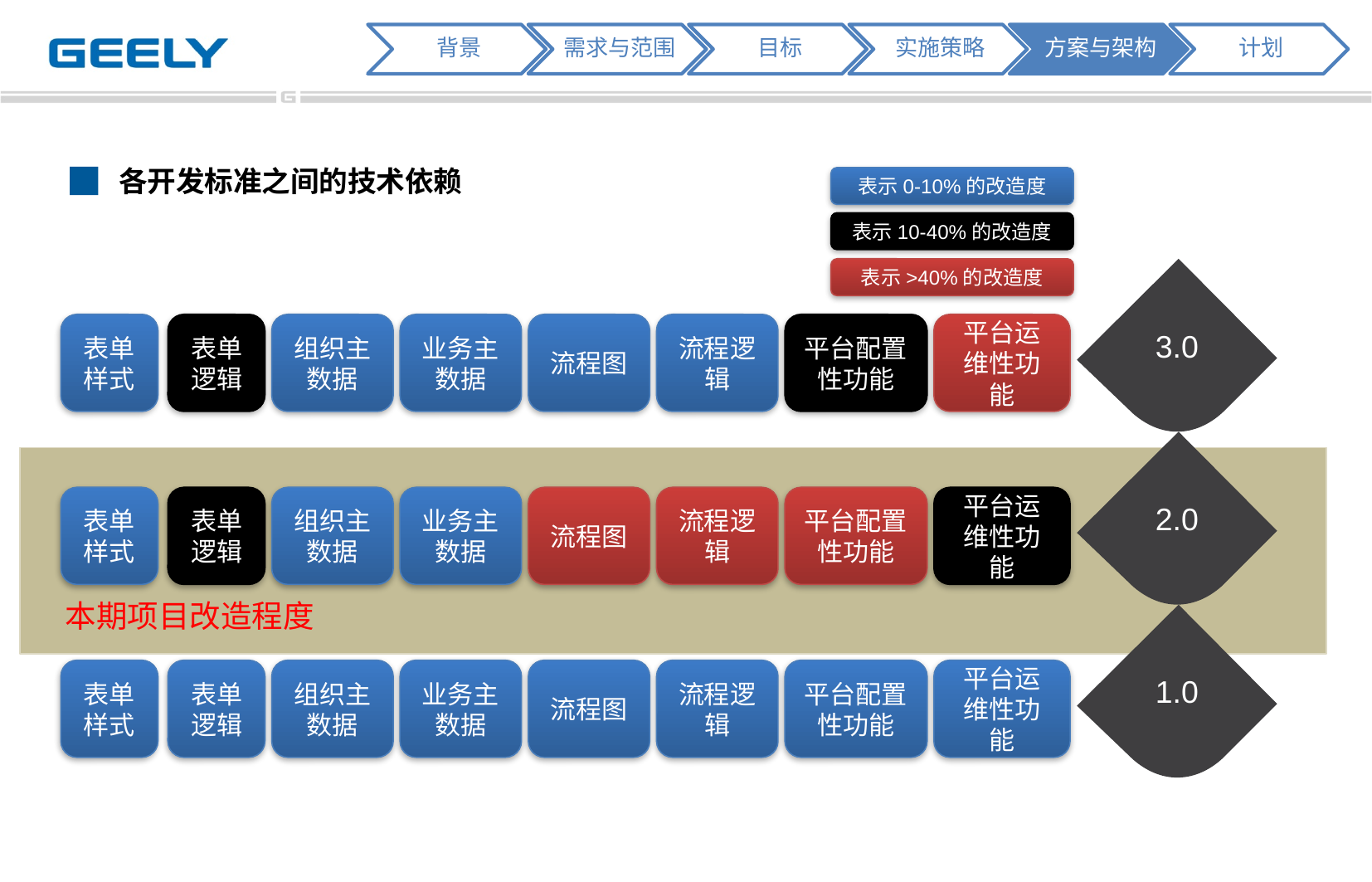

背景
需求与范围
目标
实施策略
方案与架构
计划
各开发标准之间的技术依赖

表示0-10%的改造度
表示10-40%的改造度
表示>40%的改造度
3.0
表单
样式
表单
逻辑
组织主数据
业务主数据
流程图
流程逻辑
平台配置性功能
平台运维性功能
2.0

表单
样式
表单
逻辑
组织主数据
业务主数据
流程图
流程逻辑
平台配置性功能
平台运维性功能
本期项目改造程度
1.0
表单
样式
表单
逻辑
组织主数据
业务主数据
流程图
流程逻辑
平台配置性功能
平台运维性功能